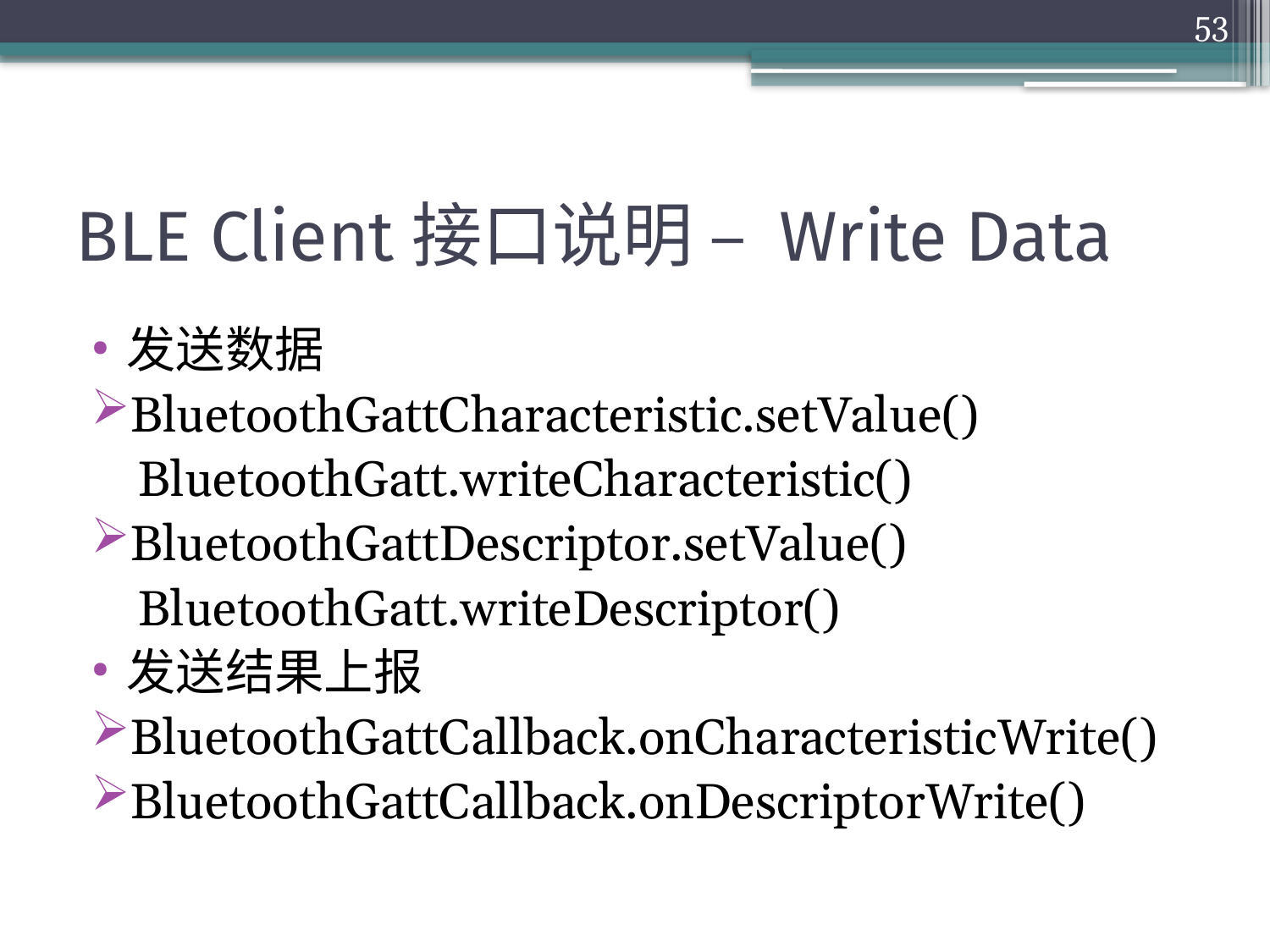

53
# BLE Client接口说明 – Write Data
发送数据
BluetoothGattCharacteristic.setValue()
    BluetoothGatt.writeCharacteristic()
BluetoothGattDescriptor.setValue()
    BluetoothGatt.writeDescriptor()
发送结果上报
BluetoothGattCallback.onCharacteristicWrite()
BluetoothGattCallback.onDescriptorWrite()